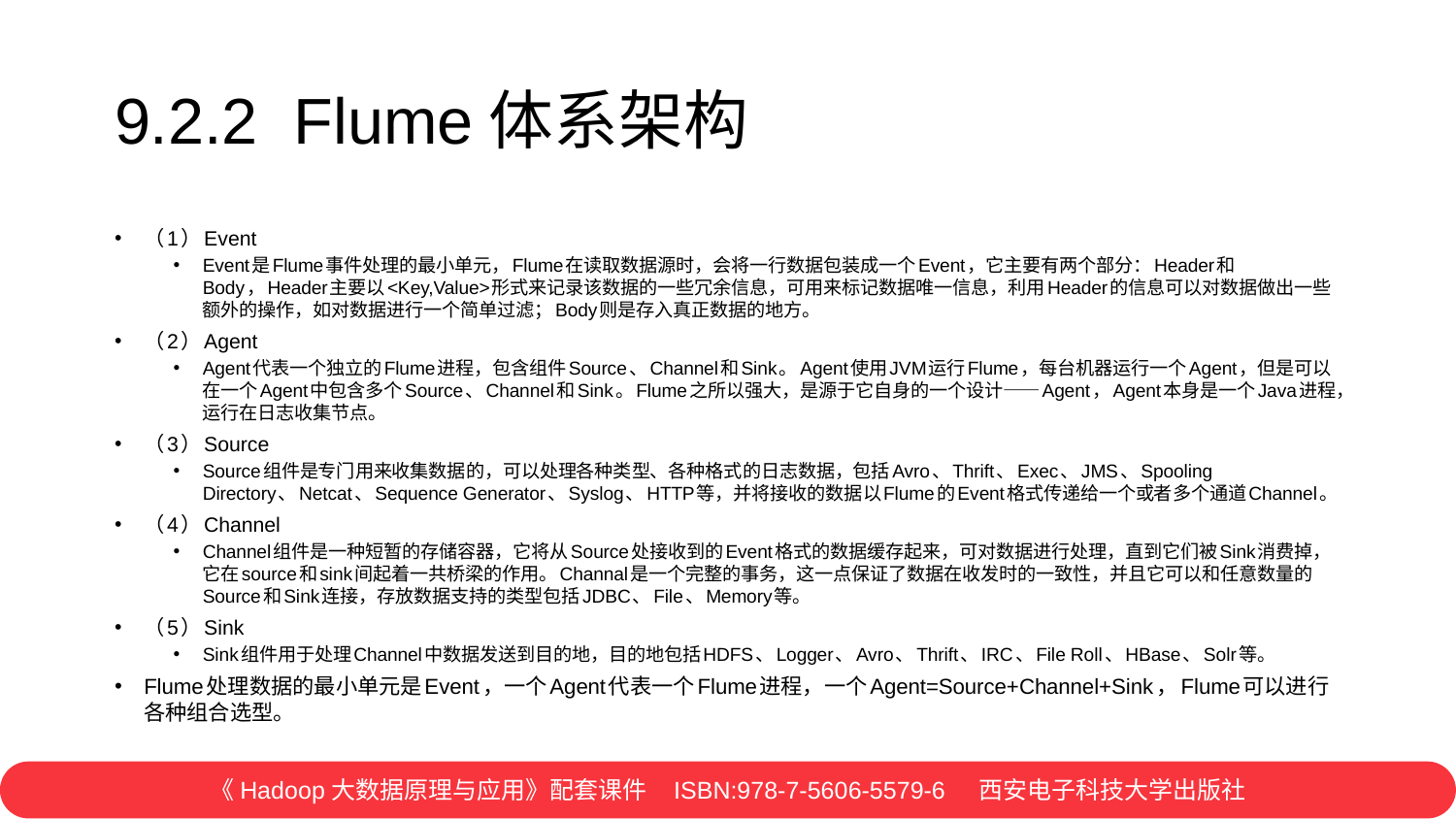

# 9.2.2  Flume体系架构
（1）Event
Event是Flume事件处理的最小单元，Flume在读取数据源时，会将一行数据包装成一个Event，它主要有两个部分：Header和Body，Header主要以<Key,Value>形式来记录该数据的一些冗余信息，可用来标记数据唯一信息，利用Header的信息可以对数据做出一些额外的操作，如对数据进行一个简单过滤；Body则是存入真正数据的地方。
（2）Agent
Agent代表一个独立的Flume进程，包含组件Source、Channel和Sink。Agent使用JVM运行Flume，每台机器运行一个Agent，但是可以在一个Agent中包含多个Source、Channel和Sink。Flume之所以强大，是源于它自身的一个设计——Agent，Agent本身是一个Java进程，运行在日志收集节点。
（3）Source
Source组件是专门用来收集数据的，可以处理各种类型、各种格式的日志数据，包括Avro、Thrift、Exec、JMS、Spooling Directory、Netcat、Sequence Generator、Syslog、HTTP等，并将接收的数据以Flume的Event格式传递给一个或者多个通道Channel。
（4）Channel
Channel组件是一种短暂的存储容器，它将从Source处接收到的Event格式的数据缓存起来，可对数据进行处理，直到它们被Sink消费掉，它在source和sink间起着一共桥梁的作用。Channal是一个完整的事务，这一点保证了数据在收发时的一致性，并且它可以和任意数量的Source和Sink连接，存放数据支持的类型包括JDBC、File、Memory等。
（5）Sink
Sink组件用于处理Channel中数据发送到目的地，目的地包括HDFS、Logger、Avro、Thrift、IRC、File Roll、HBase、Solr等。
Flume处理数据的最小单元是Event，一个Agent代表一个Flume进程，一个Agent=Source+Channel+Sink，Flume可以进行各种组合选型。